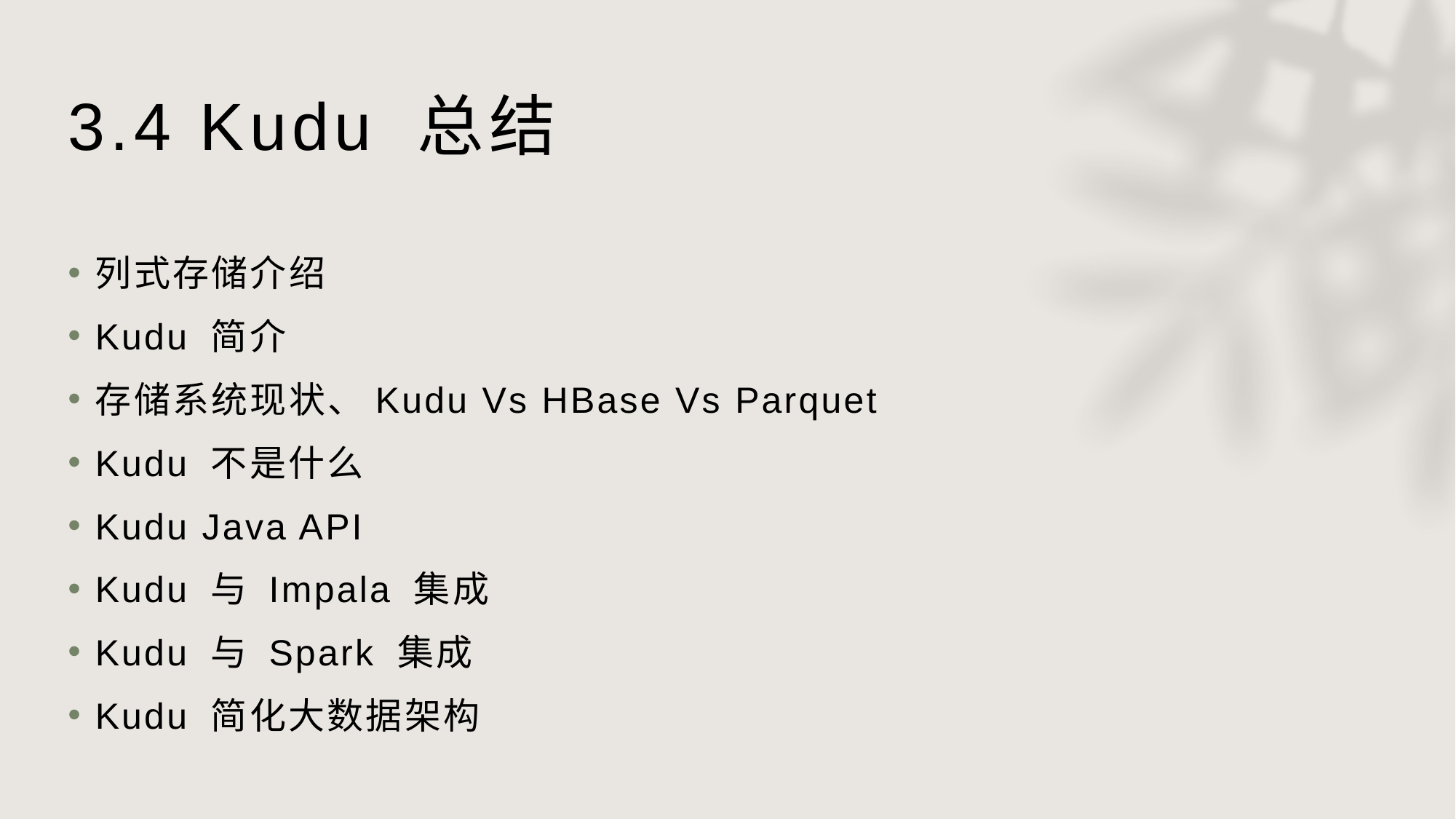

# 3.4 Kudu 总结
列式存储介绍
Kudu 简介
存储系统现状、Kudu Vs HBase Vs Parquet
Kudu 不是什么
Kudu Java API
Kudu 与 Impala 集成
Kudu 与 Spark 集成
Kudu 简化大数据架构